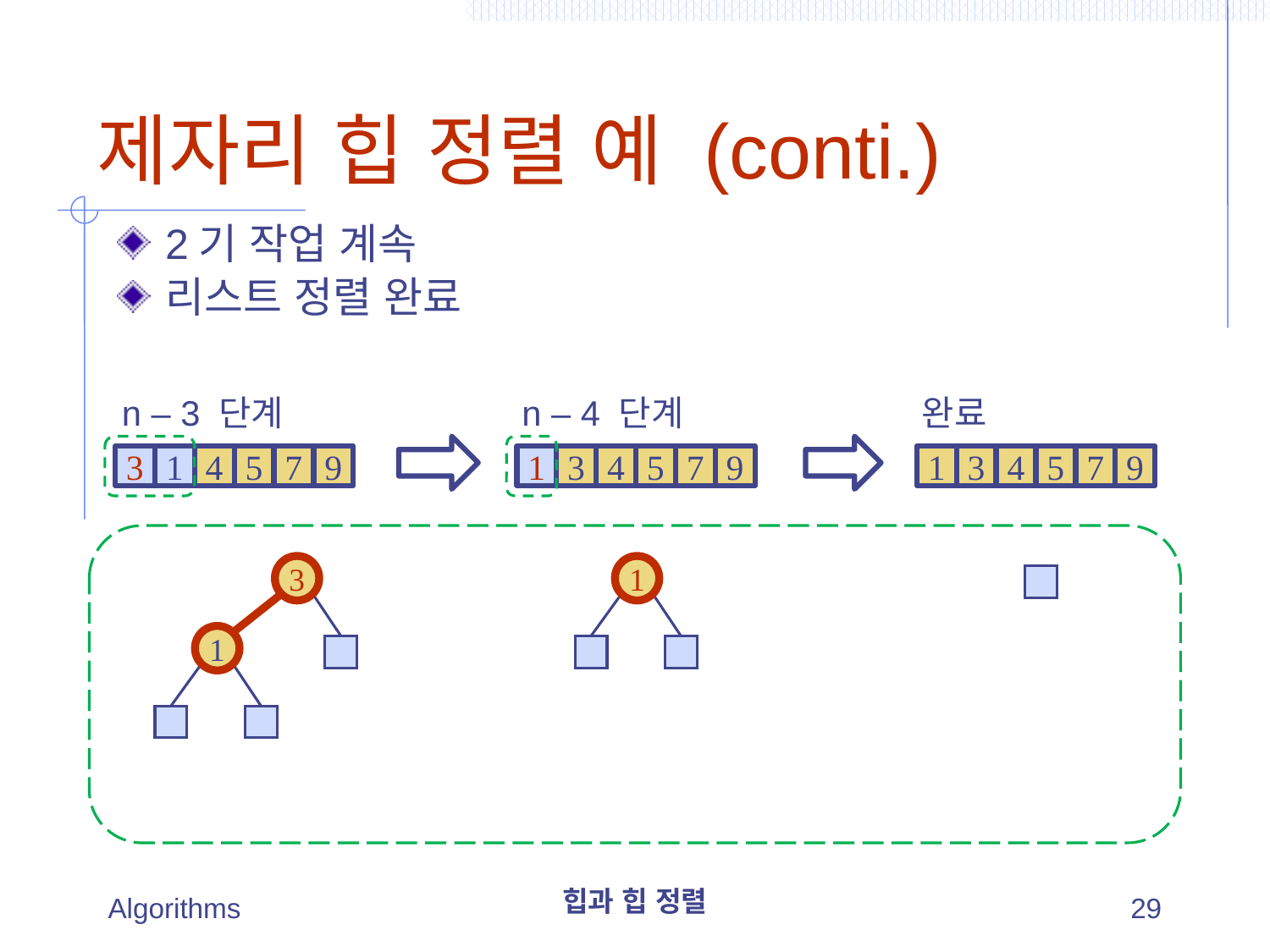

# 제자리 힙 정렬 예 (conti.)
2기 작업 계속
리스트 정렬 완료
n – 3 단계
n – 4 단계
완료

3
1
4
5
7
9
1
3
4
5
7
9
1
3
4
5
7
9

3
1

1

Algorithms
힙과 힙 정렬
29